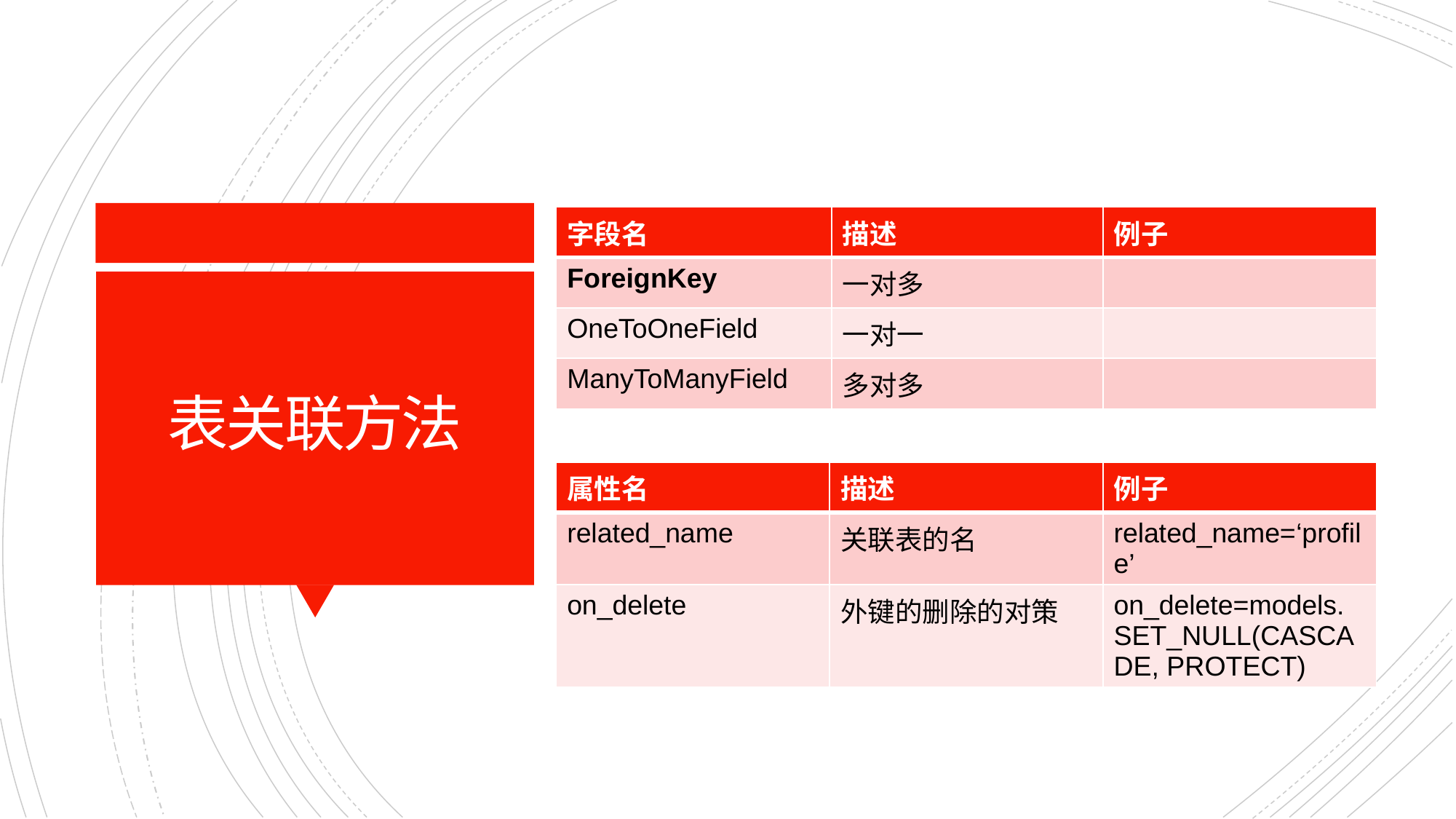

| 字段名 | 描述 | 例子 |
| --- | --- | --- |
| ForeignKey | 一对多 |  |
| OneToOneField | 一对一 |  |
| ManyToManyField | 多对多 |  |
# 表关联方法
| 属性名 | 描述 | 例子 |
| --- | --- | --- |
| related\_name | 关联表的名 | related\_name=‘profile’ |
| on\_delete | 外键的删除的对策 | on\_delete=models. SET\_NULL(CASCADE, PROTECT) |